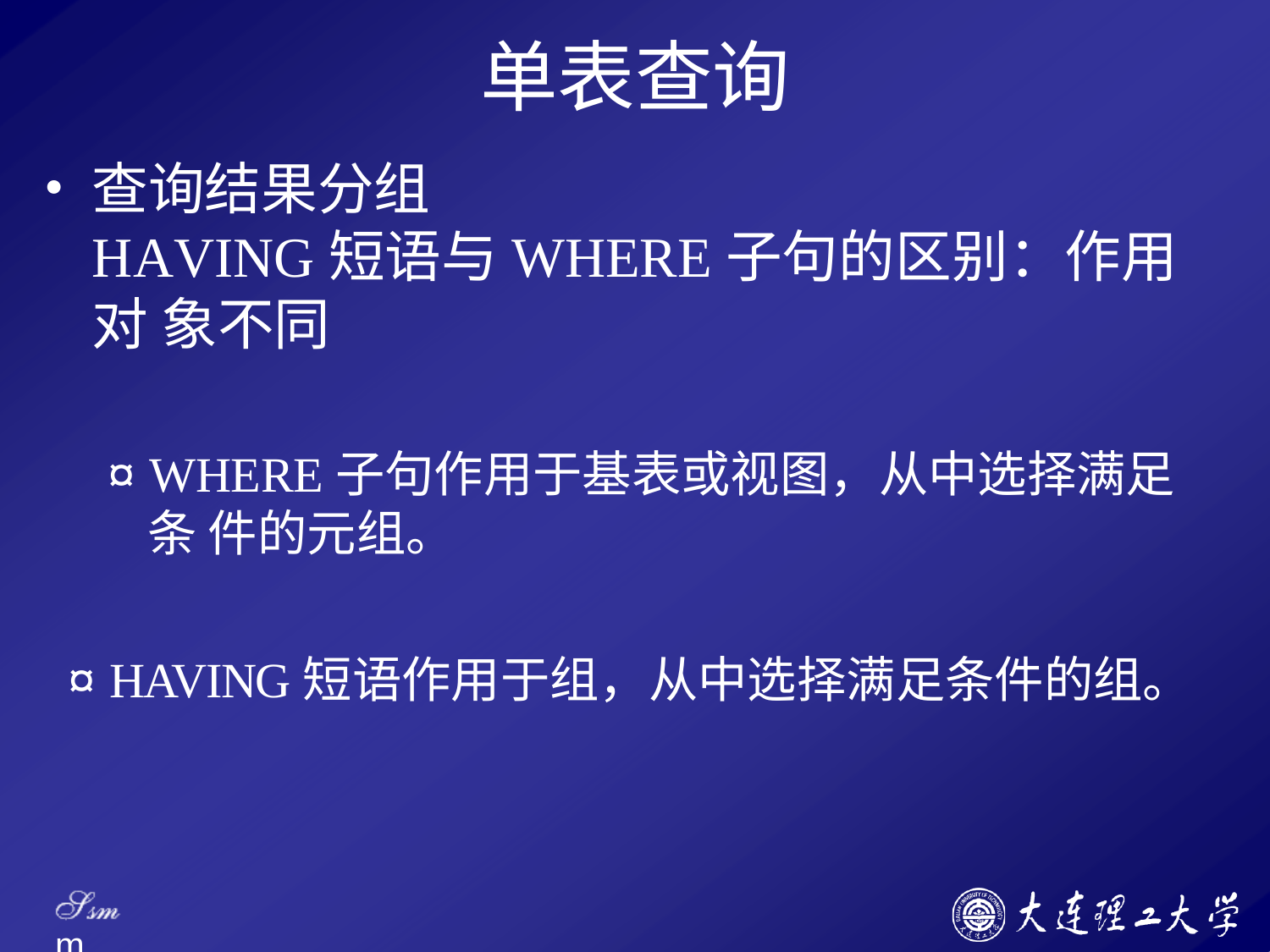

# 单表查询
查询结果分组
HAVING短语与WHERE子句的区别：作用对 象不同

¤ WHERE子句作用于基表或视图，从中选择满足条 件的元组。

¤ HAVING短语作用于组，从中选择满足条件的组。

Ssm